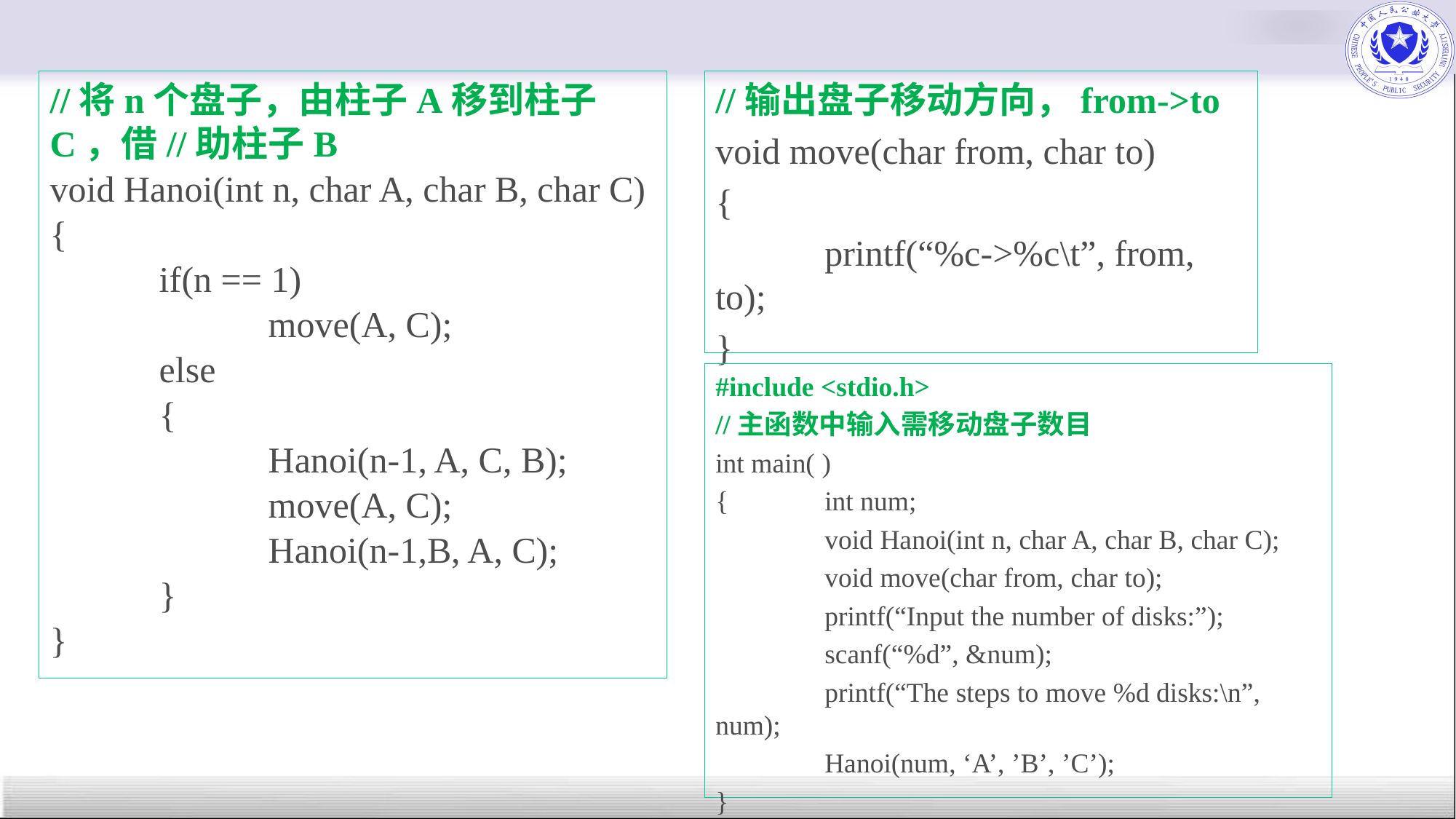

//将n个盘子，由柱子A移到柱子C，借//助柱子B
void Hanoi(int n, char A, char B, char C)
{
	if(n == 1)
		move(A, C);
	else
	{
		Hanoi(n-1, A, C, B);
		move(A, C);
		Hanoi(n-1,B, A, C);
	}
}
//输出盘子移动方向，from->to
void move(char from, char to)
{
	printf(“%c->%c\t”, from, to);
}
#include <stdio.h>
//主函数中输入需移动盘子数目
int main( )
{	int num;
	void Hanoi(int n, char A, char B, char C);
	void move(char from, char to);
	printf(“Input the number of disks:”);
	scanf(“%d”, &num);
	printf(“The steps to move %d disks:\n”, num);
	Hanoi(num, ‘A’, ’B’, ’C’);
}